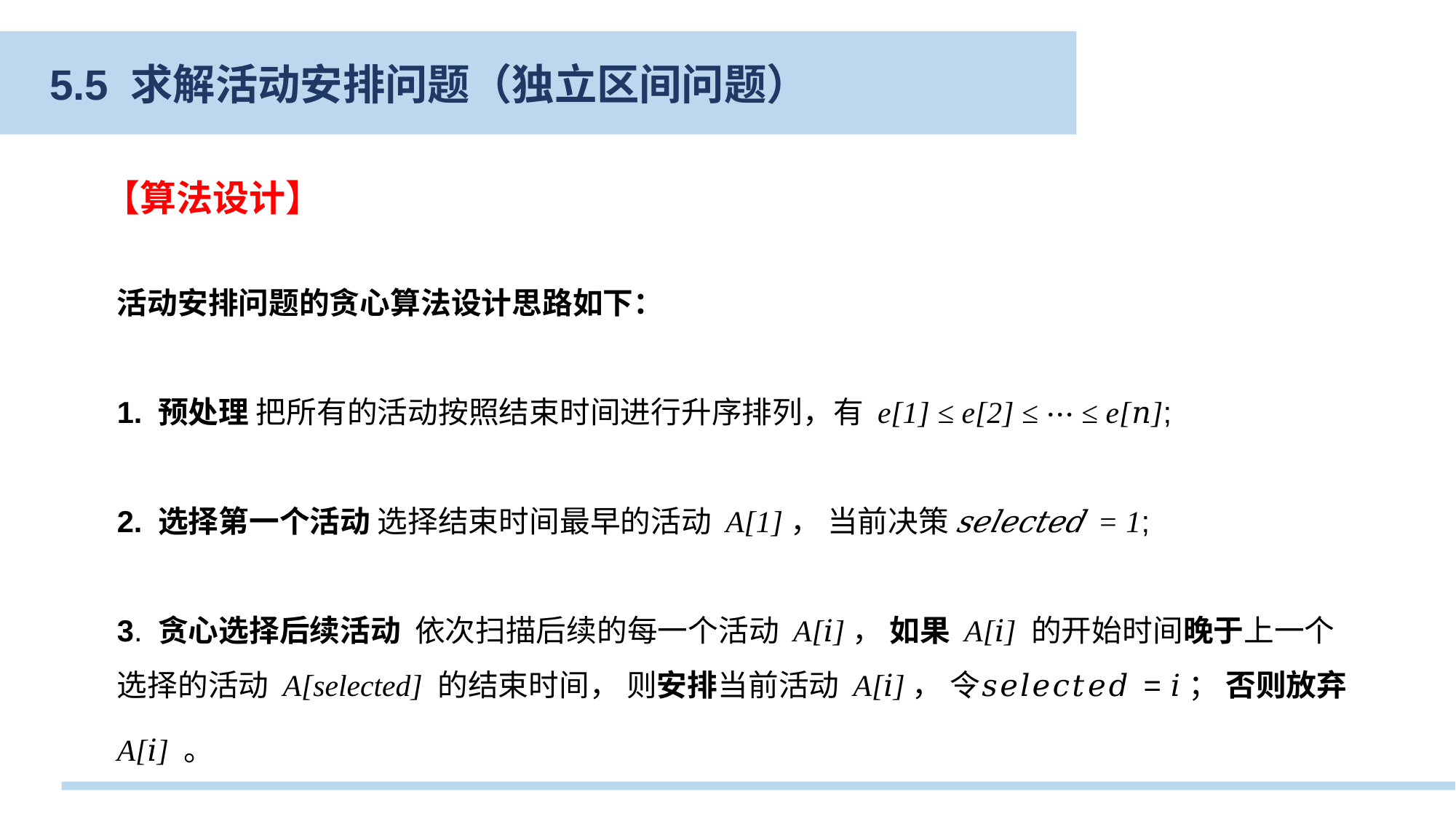

5.5 求解活动安排问题（独立区间问题）
【算法设计】
活动安排问题的贪心算法设计思路如下：
1. 预处理 把所有的活动按照结束时间进行升序排列，有 e[1] ≤ e[2] ≤ ⋯ ≤ e[𝑛];
2. 选择第一个活动 选择结束时间最早的活动 A[1]， 当前决策 𝑠𝑒𝑙𝑒𝑐𝑡𝑒𝑑 = 1;
3. 贪心选择后续活动  依次扫描后续的每一个活动 A[𝑖]， 如果 A[𝑖] 的开始时间晚于上一个选择的活动 A[selected] 的结束时间， 则安排当前活动 A[𝑖]， 令𝑠𝑒𝑙𝑒𝑐𝑡𝑒𝑑 = 𝑖； 否则放弃 A[𝑖] 。